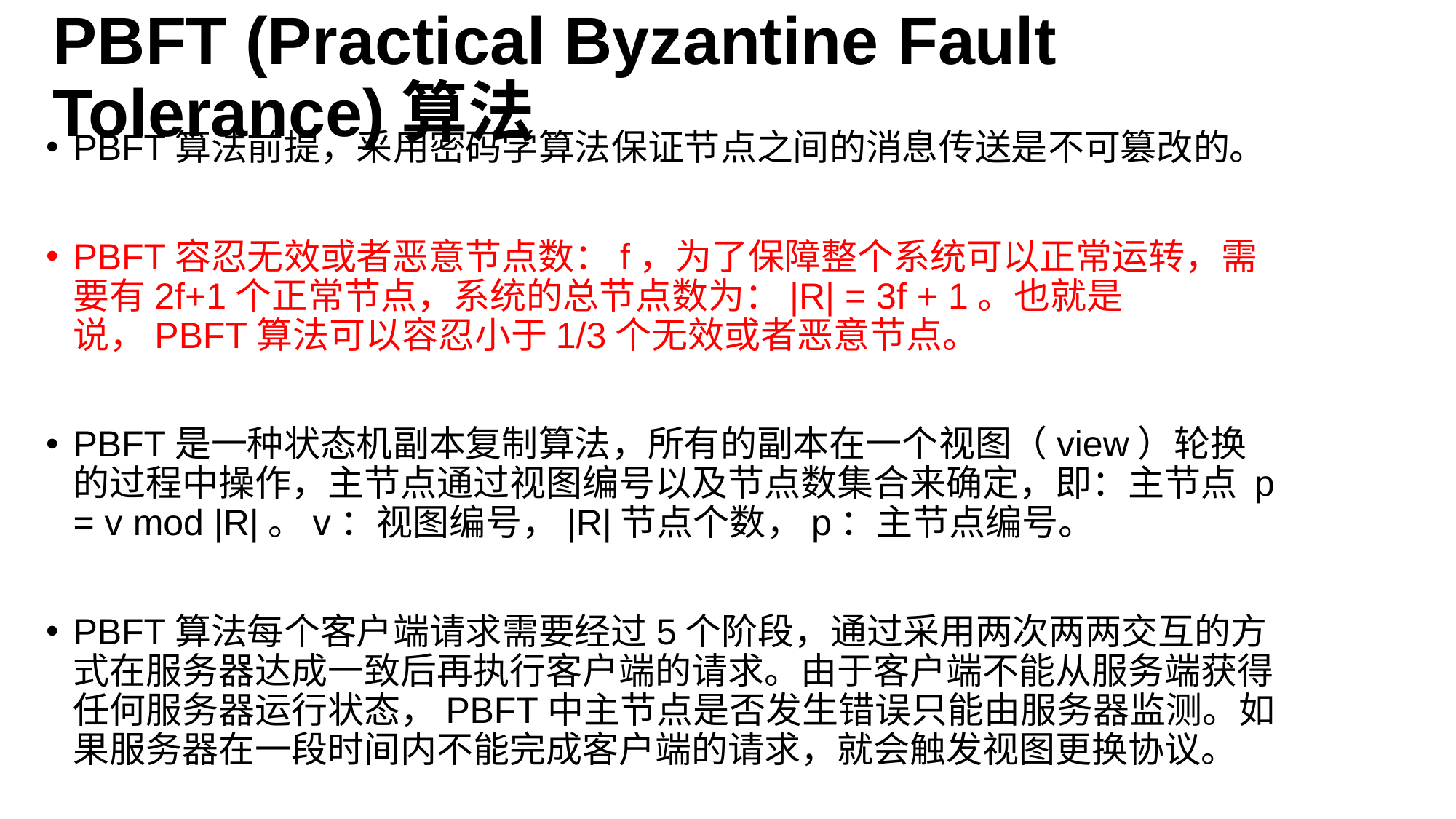

# PBFT (Practical Byzantine Fault Tolerance)算法
PBFT算法前提，采用密码学算法保证节点之间的消息传送是不可篡改的。

PBFT容忍无效或者恶意节点数：f，为了保障整个系统可以正常运转，需要有2f+1个正常节点，系统的总节点数为：|R| = 3f + 1。也就是说，PBFT算法可以容忍小于1/3个无效或者恶意节点。

PBFT是一种状态机副本复制算法，所有的副本在一个视图（view）轮换的过程中操作，主节点通过视图编号以及节点数集合来确定，即：主节点 p = v mod |R|。v：视图编号，|R|节点个数，p：主节点编号。

PBFT算法每个客户端请求需要经过5个阶段，通过采用两次两两交互的方式在服务器达成一致后再执行客户端的请求。由于客户端不能从服务端获得任何服务器运行状态，PBFT中主节点是否发生错误只能由服务器监测。如果服务器在一段时间内不能完成客户端的请求，就会触发视图更换协议。